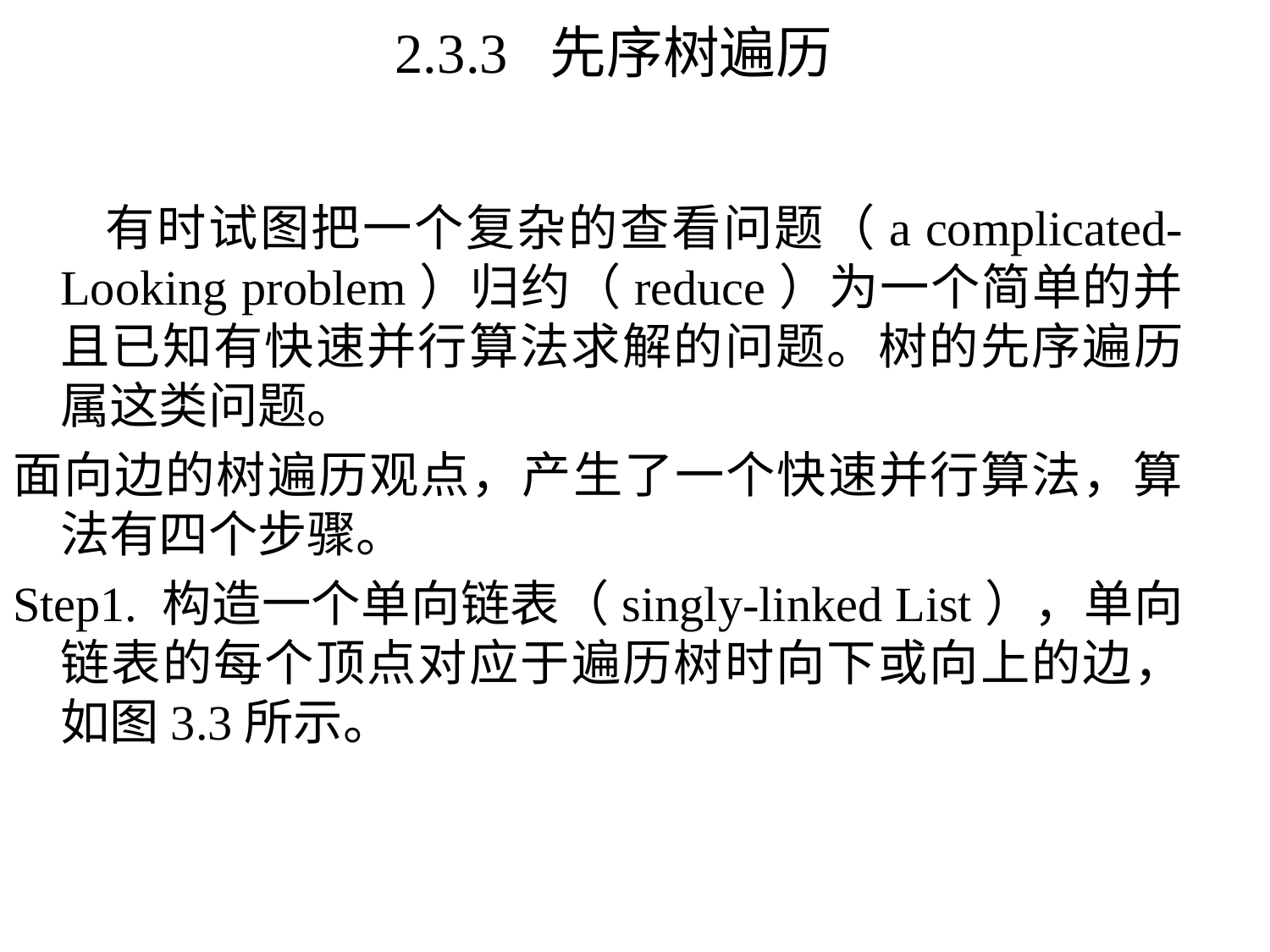

# 2.3.3  先序树遍历
      有时试图把一个复杂的查看问题（a complicated-Looking problem）归约（reduce）为一个简单的并且已知有快速并行算法求解的问题。树的先序遍历属这类问题。
面向边的树遍历观点，产生了一个快速并行算法，算法有四个步骤。
Step1. 构造一个单向链表（singly-linked List），单向链表的每个顶点对应于遍历树时向下或向上的边，如图3.3所示。